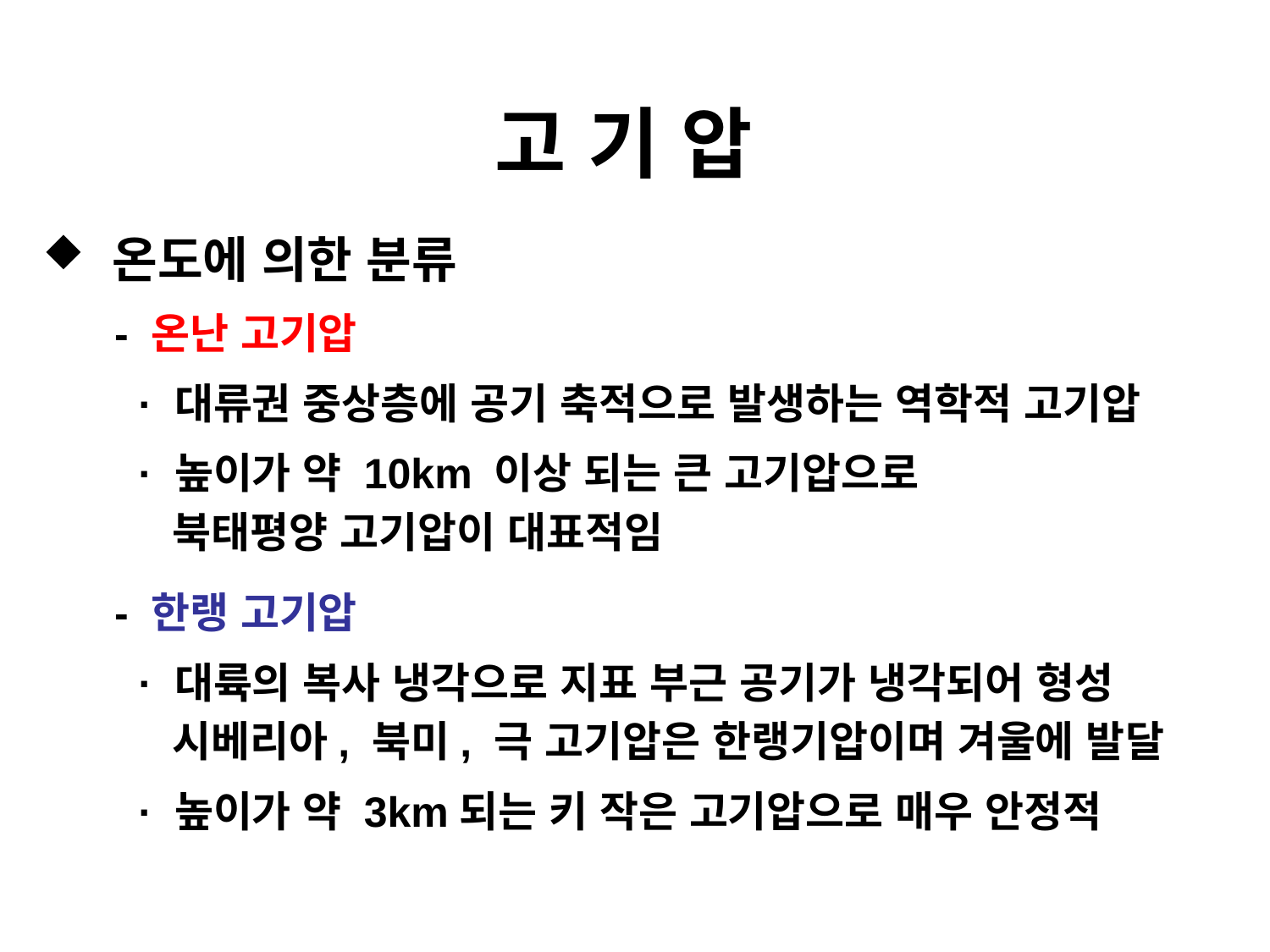

# 고 기 압
 온도에 의한 분류
    - 온난 고기압
      · 대류권 중상층에 공기 축적으로 발생하는 역학적 고기압
      · 높이가 약 10km 이상 되는 큰 고기압으로
        북태평양 고기압이 대표적임
    - 한랭 고기압
      · 대륙의 복사 냉각으로 지표 부근 공기가 냉각되어 형성
        시베리아, 북미, 극 고기압은 한랭기압이며 겨울에 발달
      · 높이가 약 3km되는 키 작은 고기압으로 매우 안정적